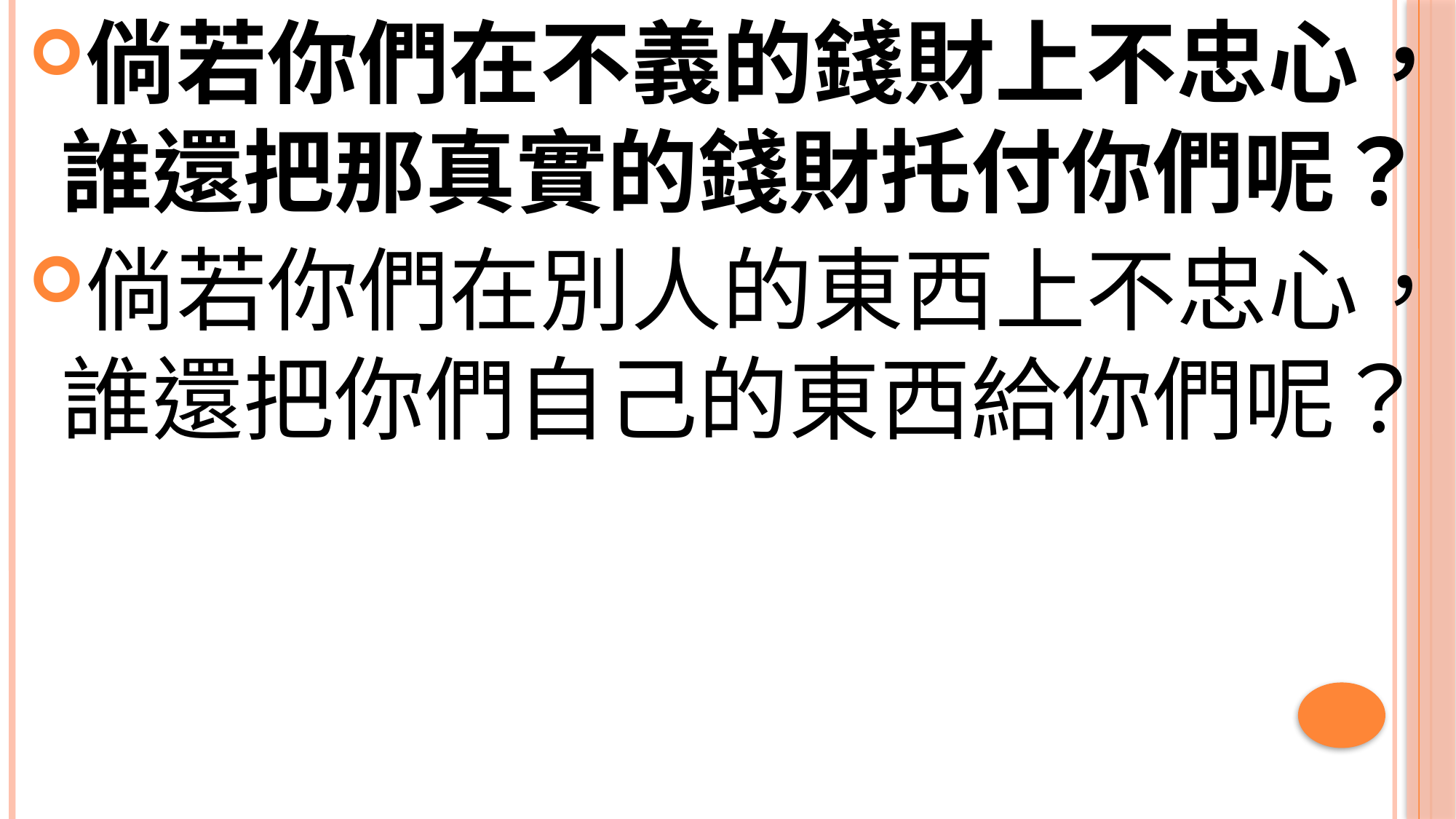

倘若你們在不義的錢財上不忠心，誰還把那真實的錢財托付你們呢？
倘若你們在別人的東西上不忠心，誰還把你們自己的東西給你們呢？